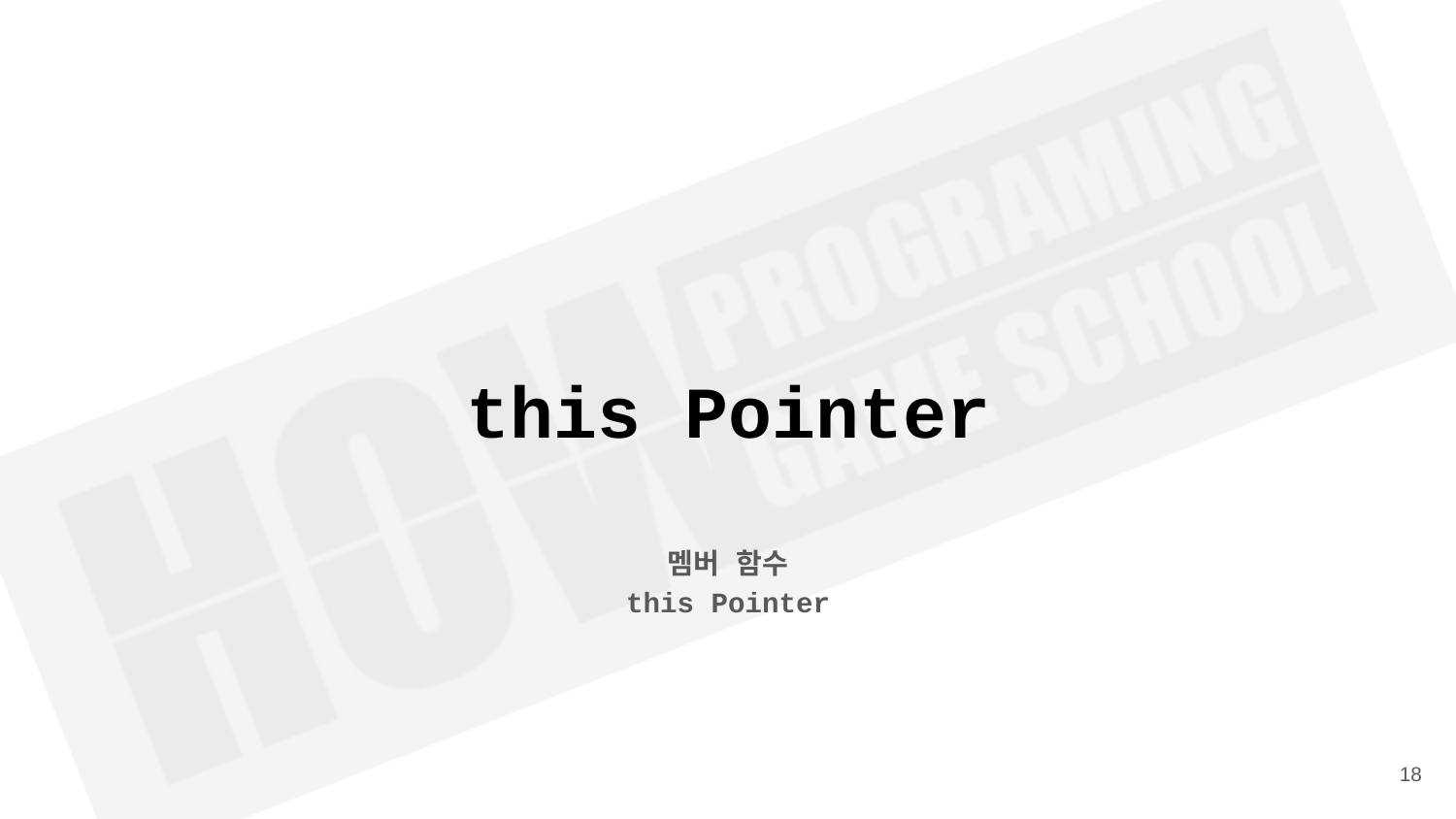

# this Pointer
멤버 함수
this Pointer
18